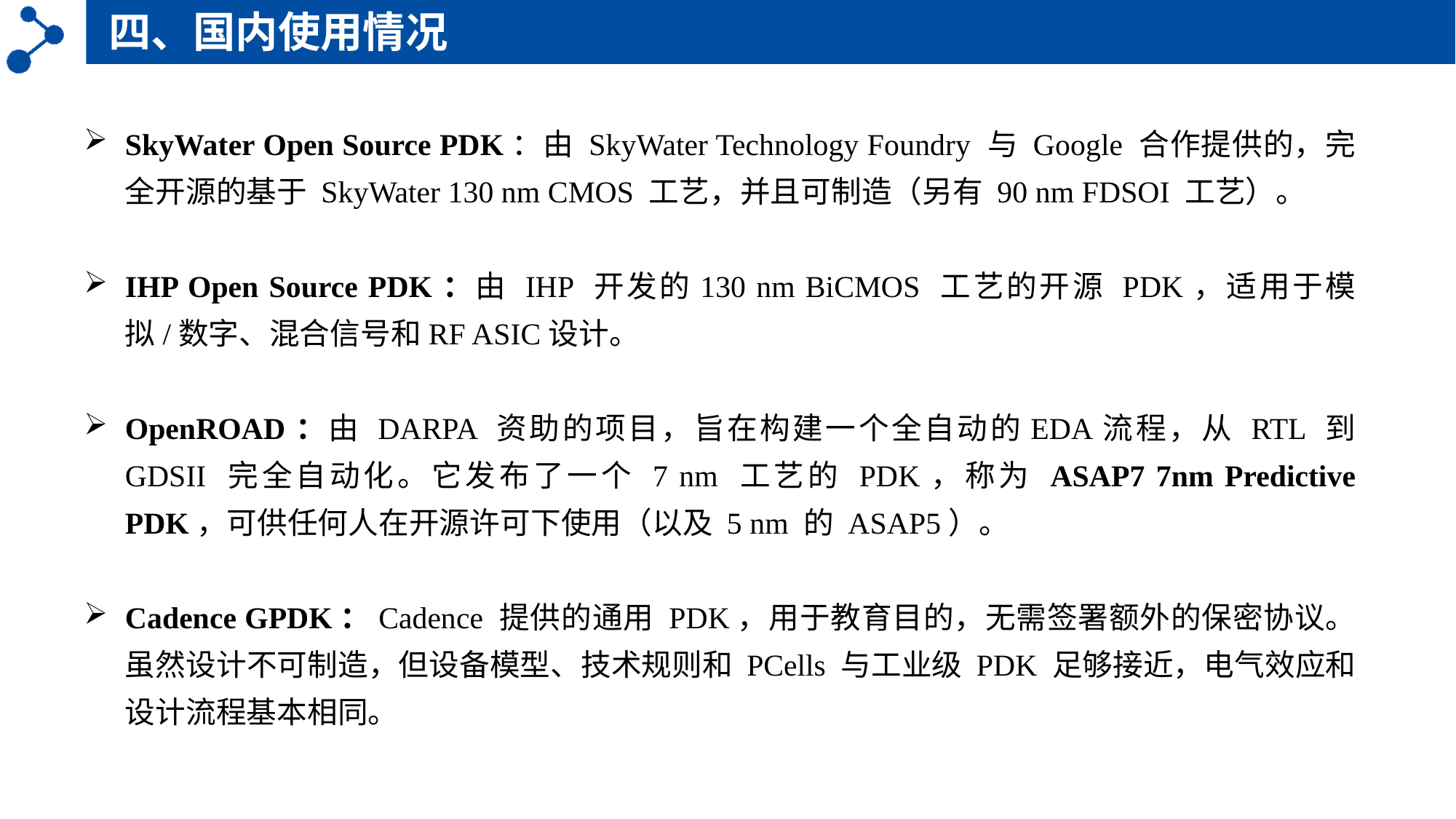

四、国内使用情况

SkyWater Open Source PDK：由 SkyWater Technology Foundry 与 Google 合作提供的，完全开源的基于 SkyWater 130 nm CMOS 工艺，并且可制造（另有 90 nm FDSOI 工艺）。

IHP Open Source PDK：由 IHP 开发的130 nm BiCMOS 工艺的开源 PDK，适用于模拟/数字、混合信号和RF ASIC设计。

OpenROAD：由 DARPA 资助的项目，旨在构建一个全自动的EDA流程，从 RTL 到 GDSII 完全自动化。它发布了一个 7 nm 工艺的 PDK，称为 ASAP7 7nm Predictive PDK，可供任何人在开源许可下使用（以及 5 nm 的 ASAP5）。

Cadence GPDK：Cadence 提供的通用 PDK，用于教育目的，无需签署额外的保密协议。虽然设计不可制造，但设备模型、技术规则和 PCells 与工业级 PDK 足够接近，电气效应和设计流程基本相同。
21